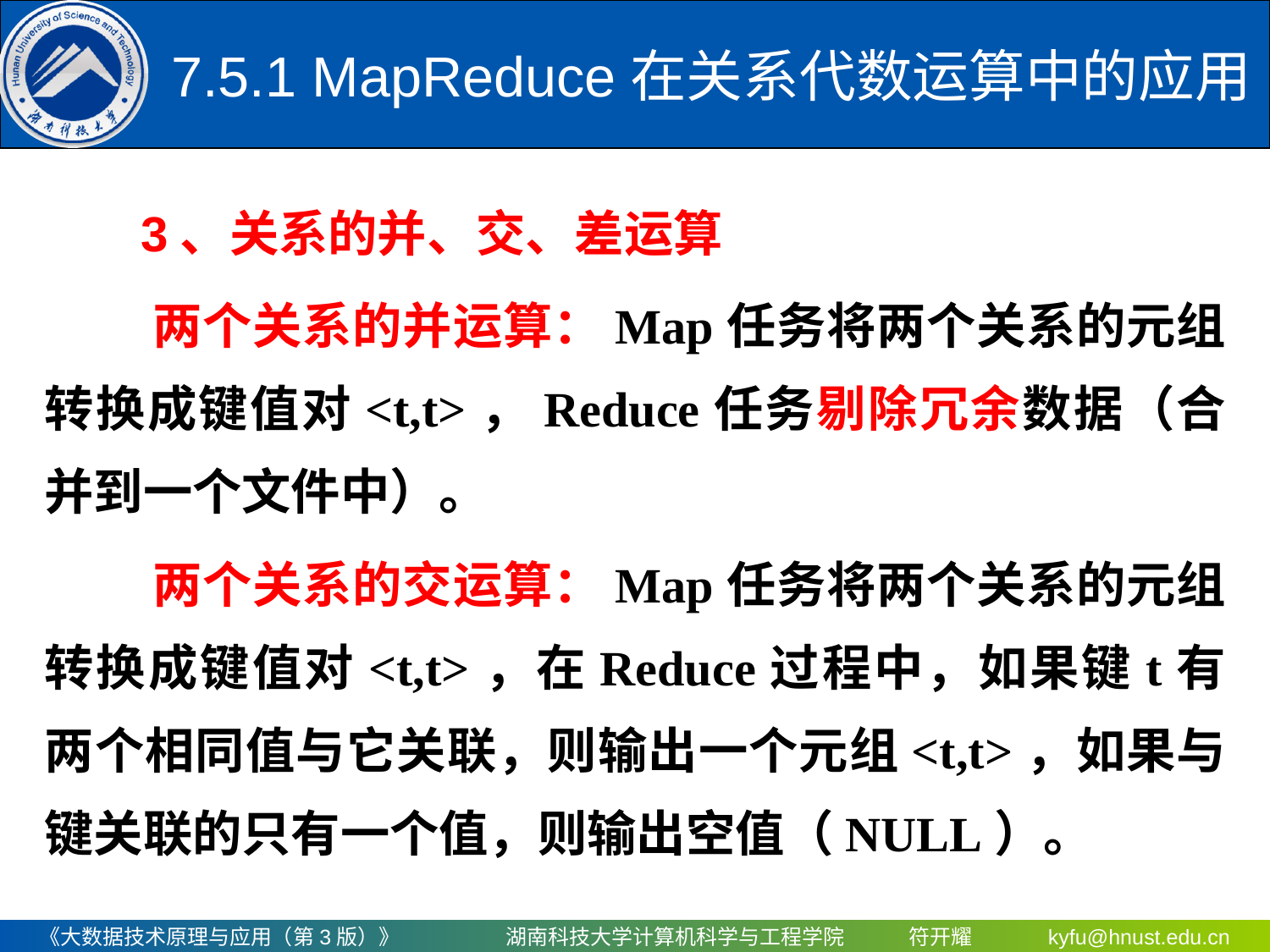

7.5.1 MapReduce在关系代数运算中的应用
       3、关系的并、交、差运算
        两个关系的并运算：Map任务将两个关系的元组转换成键值对<t,t>，Reduce任务剔除冗余数据（合并到一个文件中）。
        两个关系的交运算：Map任务将两个关系的元组转换成键值对<t,t>，在Reduce过程中，如果键t有两个相同值与它关联，则输出一个元组<t,t>，如果与键关联的只有一个值，则输出空值（NULL）。